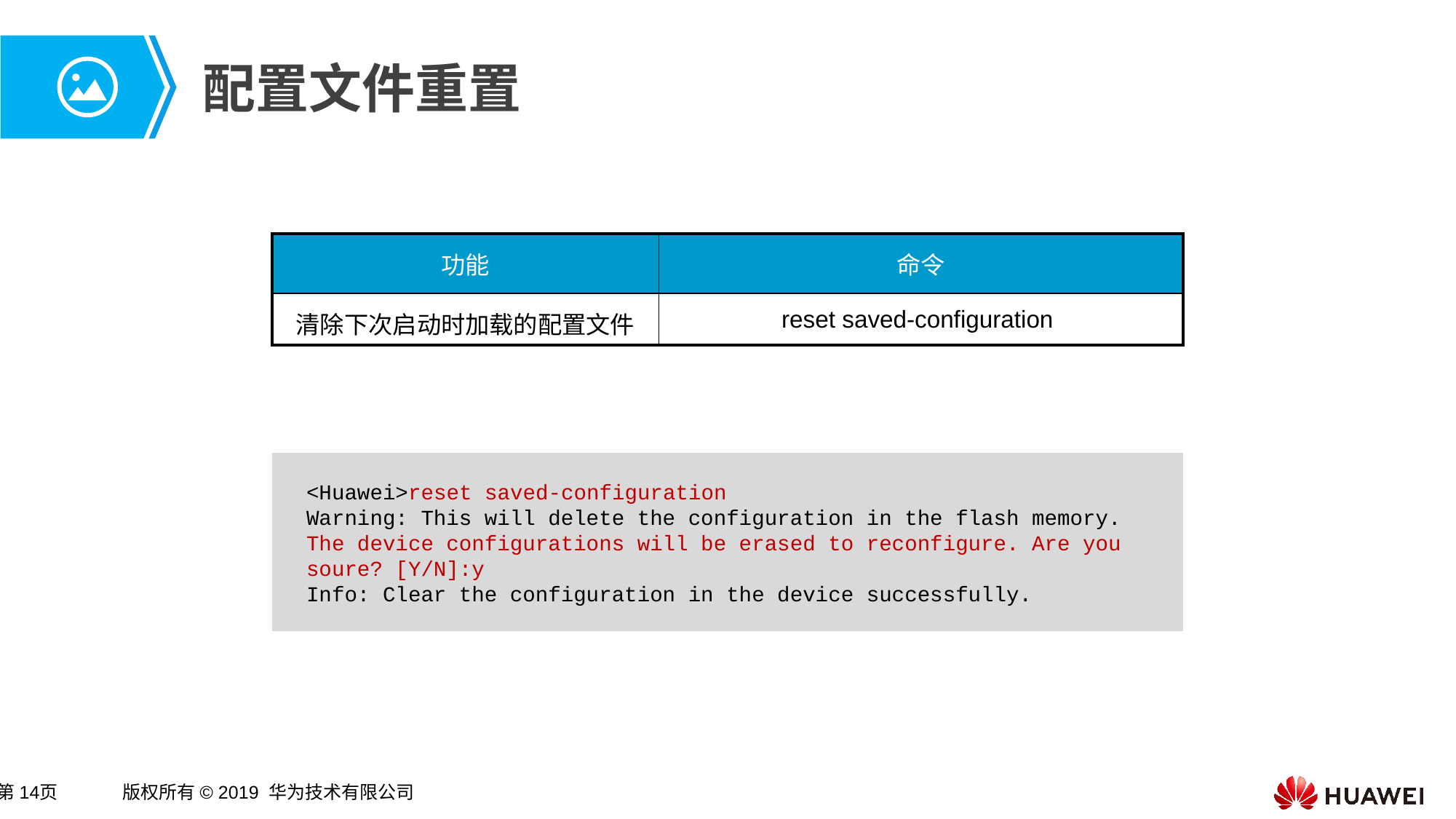

# 配置文件重置
| 功能 | 命令 |
| --- | --- |
| 清除下次启动时加载的配置文件 | reset saved-configuration |

<Huawei>reset saved-configuration
Warning: This will delete the configuration in the flash memory.
The device configurations will be erased to reconfigure. Are you soure? [Y/N]:y
Info: Clear the configuration in the device successfully.